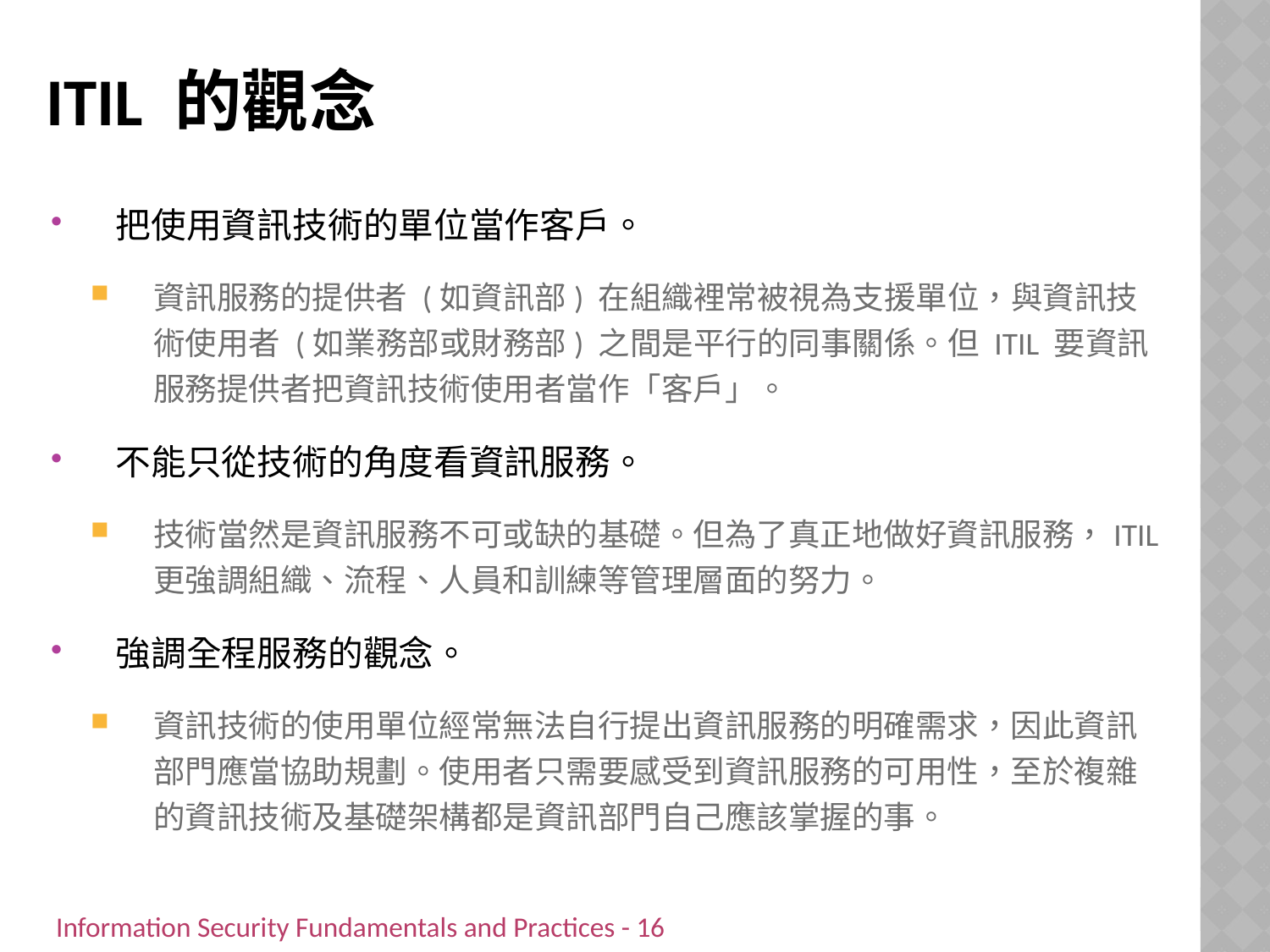

# ITIL 的觀念
把使用資訊技術的單位當作客戶。
資訊服務的提供者 (如資訊部) 在組織裡常被視為支援單位，與資訊技術使用者 (如業務部或財務部) 之間是平行的同事關係。但 ITIL 要資訊服務提供者把資訊技術使用者當作「客戶」。
不能只從技術的角度看資訊服務。
技術當然是資訊服務不可或缺的基礎。但為了真正地做好資訊服務，ITIL 更強調組織、流程、人員和訓練等管理層面的努力。
強調全程服務的觀念。
資訊技術的使用單位經常無法自行提出資訊服務的明確需求，因此資訊部門應當協助規劃。使用者只需要感受到資訊服務的可用性，至於複雜的資訊技術及基礎架構都是資訊部門自己應該掌握的事。